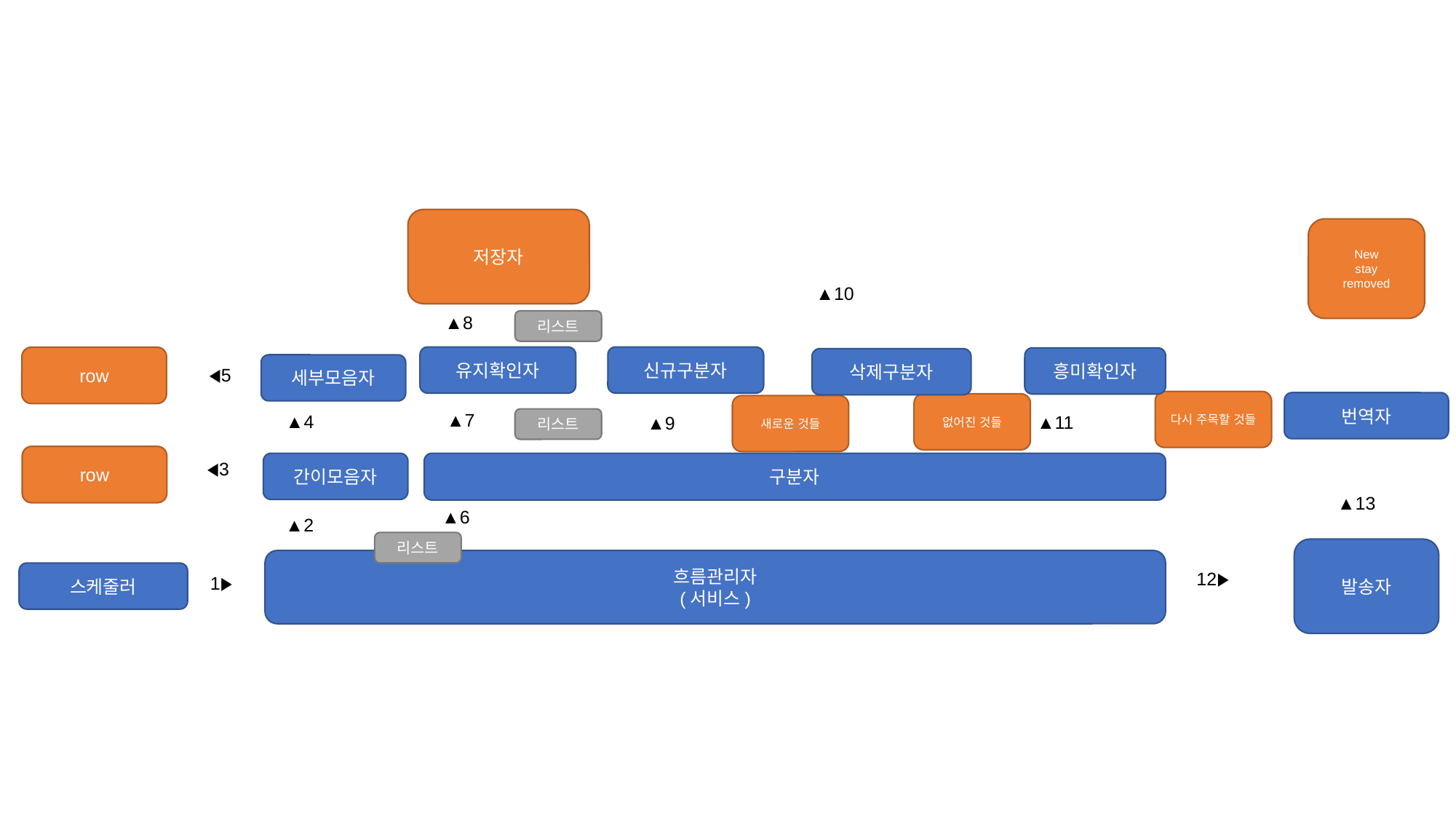

저장자
New
stay
removed
▲10
▲8
리스트
유지확인자
신규구분자
row
흥미확인자
삭제구분자
세부모음자
◀5
다시 주목할 것들
번역자
없어진 것들
새로운 것들
▲7
▲4
▲11
▲9
리스트
row
◀3
간이모음자
구분자
▲13
▲6
▲2
리스트
발송자
흐름관리자
(서비스)
12▶
스케줄러
1▶